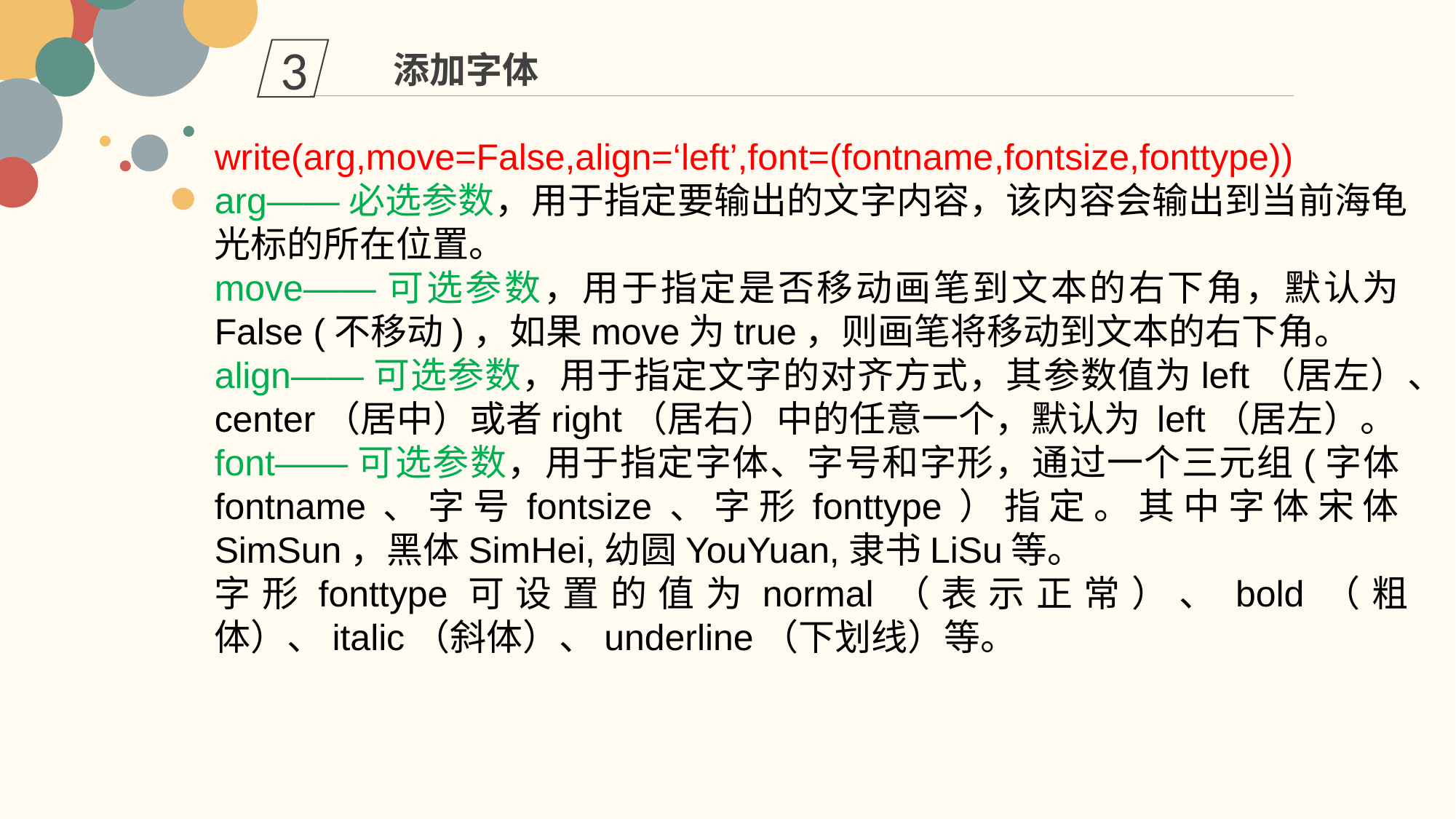

3
添加字体
write(arg,move=False,align=‘left’,font=(fontname,fontsize,fonttype))
arg——必选参数，用于指定要输出的文字内容，该内容会输出到当前海龟光标的所在位置。
move——可选参数，用于指定是否移动画笔到文本的右下角，默认为False (不移动)，如果move为true，则画笔将移动到文本的右下角。
align——可选参数，用于指定文字的对齐方式，其参数值为left（居左）、center（居中）或者right（居右）中的任意一个，默认为 left（居左）。
font——可选参数，用于指定字体、字号和字形，通过一个三元组(字体fontname、字号fontsize、字形fonttype）指定。其中字体宋体SimSun，黑体SimHei,幼圆YouYuan,隶书LiSu等。
字形fonttype可设置的值为normal（表示正常）、bold（粗体）、italic（斜体）、underline（下划线）等。